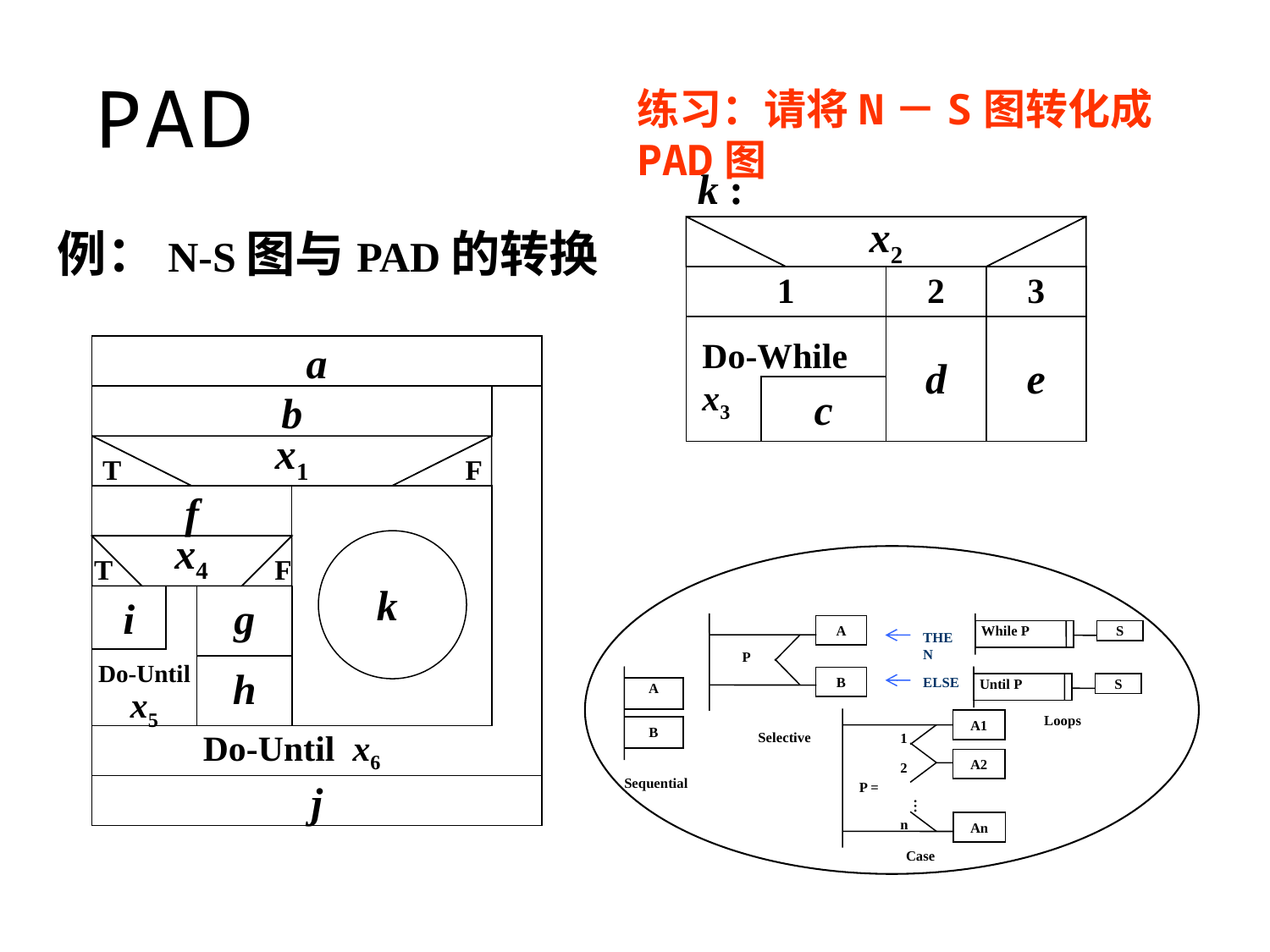

PAD
练习：请将N－S图转化成PAD图
k :
x2

1

Do-While x3
c
2
3
d
e
例：N-S图与PAD的转换

a
b

x1

T
F
f

k
x4

T
F

i
Do-Until x5
g
h
Do-Until  x6
j

A
THEN

P

B
ELSE

Selective

 While P

S

 Until P

S

Loops

A
B
Sequential

A1
1

A2
2

P =
…
n

An

Case